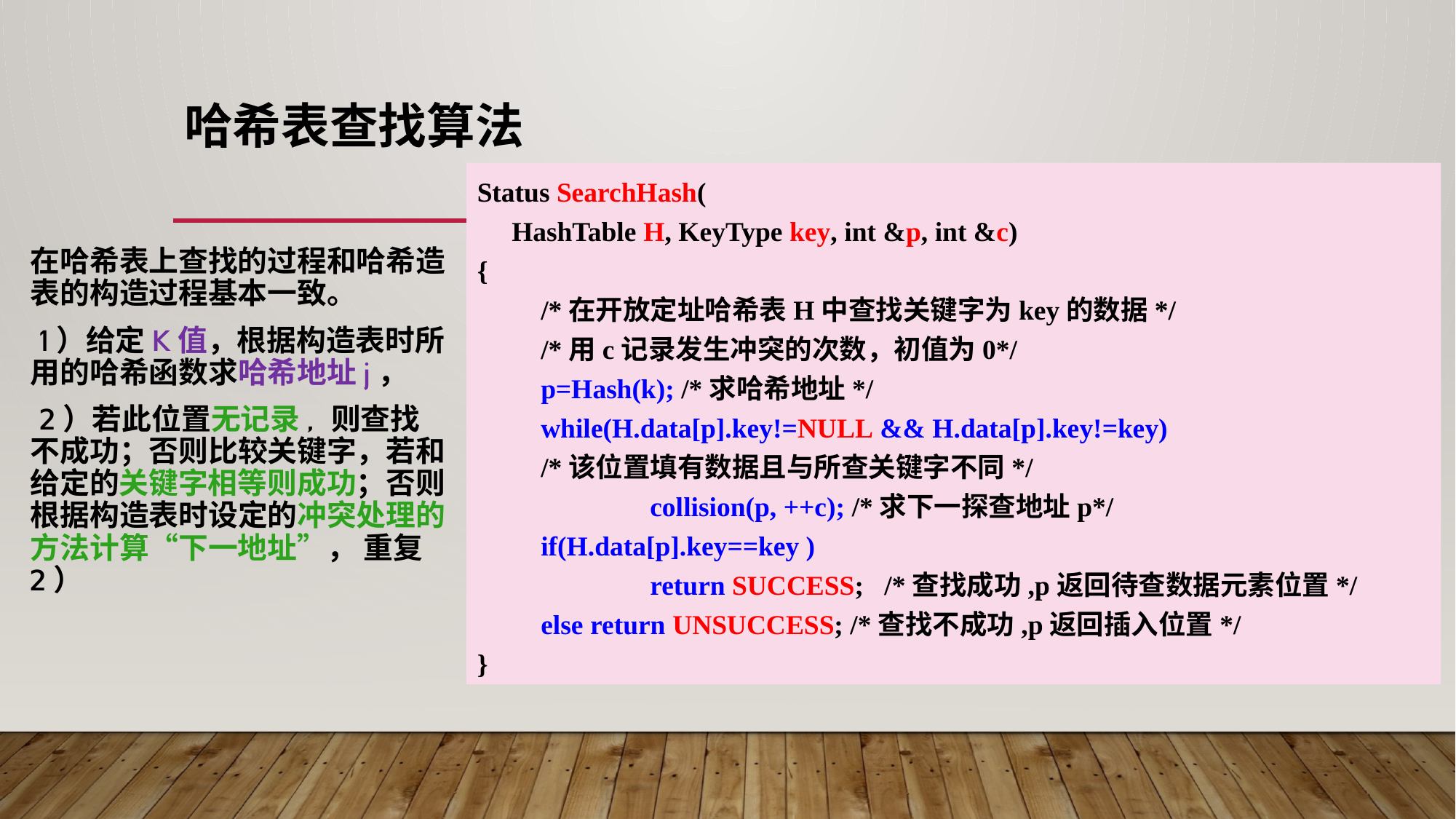

# 哈希表查找算法
Status SearchHash(
     HashTable H, KeyType key, int &p, int &c)
{
	/*在开放定址哈希表H中查找关键字为key的数据*/
	/*用c记录发生冲突的次数，初值为0*/
	p=Hash(k); /*求哈希地址*/
	while(H.data[p].key!=NULL && H.data[p].key!=key)
 	/*该位置填有数据且与所查关键字不同*/
   		collision(p, ++c); /*求下一探查地址p*/
	if(H.data[p].key==key )
   		return SUCCESS;   /*查找成功,p返回待查数据元素位置*/
	else return UNSUCCESS; /*查找不成功,p返回插入位置*/
}
在哈希表上查找的过程和哈希造表的构造过程基本一致。
 1）给定K值，根据构造表时所用的哈希函数求哈希地址j，
 2）若此位置无记录, 则查找不成功；否则比较关键字，若和给定的关键字相等则成功；否则根据构造表时设定的冲突处理的方法计算“下一地址”， 重复2）